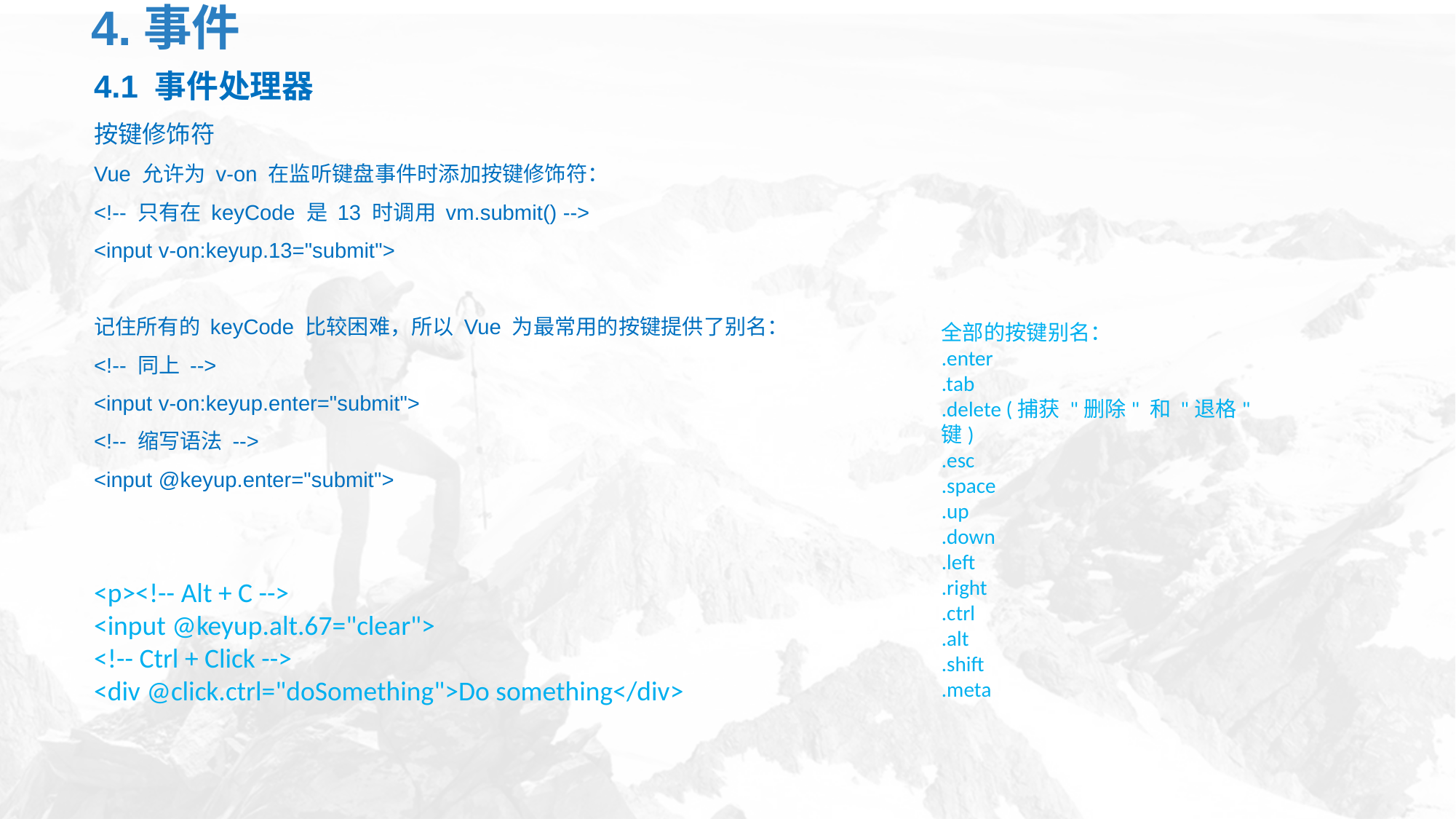

# 4.事件
4.1 事件处理器
按键修饰符
Vue 允许为 v-on 在监听键盘事件时添加按键修饰符：
<!-- 只有在 keyCode 是 13 时调用 vm.submit() -->
<input v-on:keyup.13="submit">

记住所有的 keyCode 比较困难，所以 Vue 为最常用的按键提供了别名：
<!-- 同上 -->
<input v-on:keyup.enter="submit">
<!-- 缩写语法 -->
<input @keyup.enter="submit">

全部的按键别名：
.enter
.tab
.delete (捕获 "删除" 和 "退格" 键)
.esc
.space
.up
.down
.left
.right
.ctrl
.alt
.shift
.meta
<p><!-- Alt + C -->
<input @keyup.alt.67="clear">
<!-- Ctrl + Click -->
<div @click.ctrl="doSomething">Do something</div>